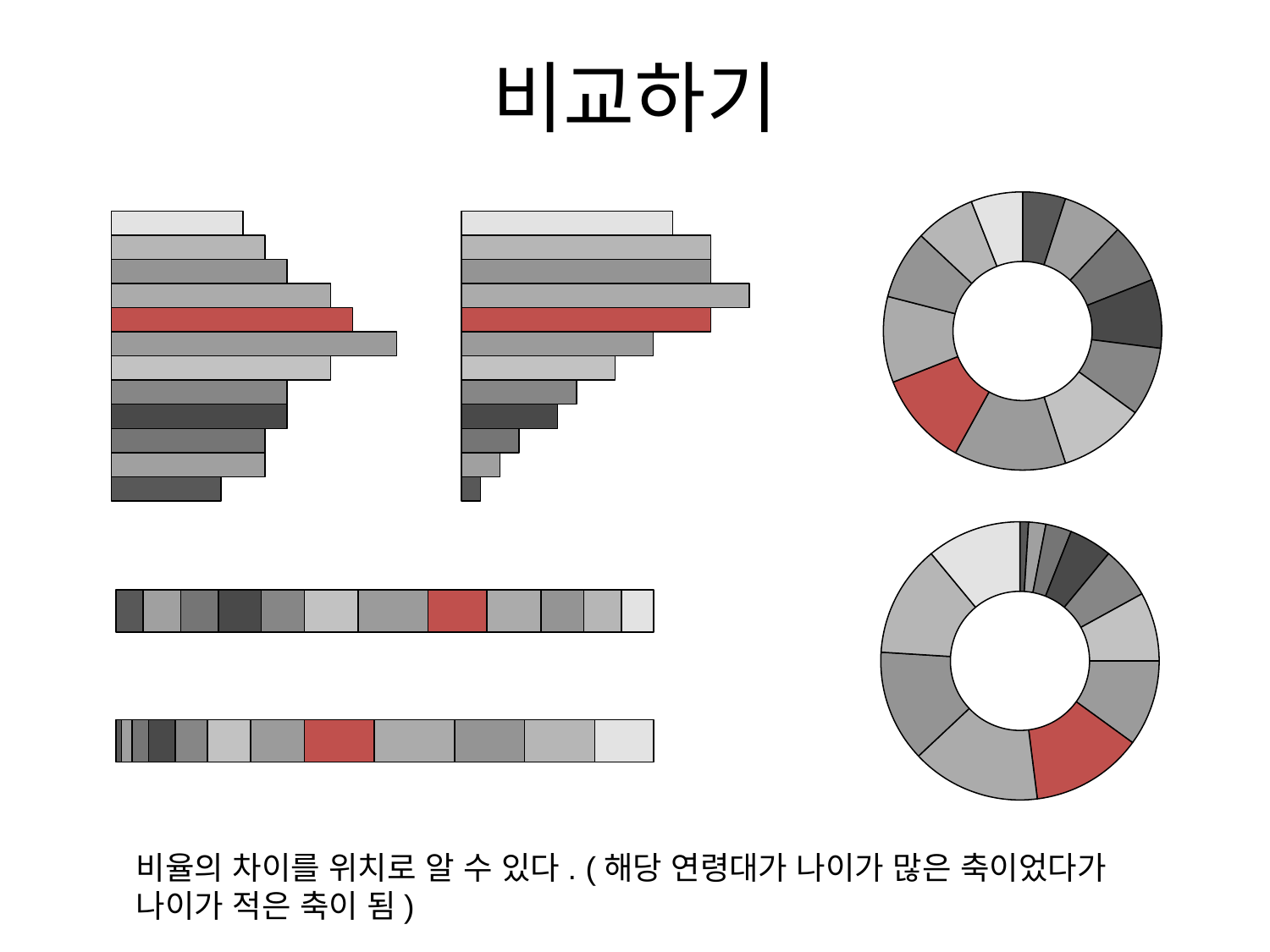

# 비교하기

### Chart

| Category | 열1 | 열2 | 열3 | 열4 | 열5 | 열6 | 열7 | 열8 | 열9 | 열10 | 열11 | 열12 |
|---|---|---|---|---|---|---|---|---|---|---|---|---|
| 항목 1 | 5.0 | 7.0 | 7.0 | 8.0 | 8.0 | 10.0 | 13.0 | 11.0 | 10.0 | 8.0 | 7.0 | 6.0 |

### Chart

| Category | 열1 | 열2 | 열3 | 열4 | 열5 | 열6 | 열7 | 열8 | 열9 | 열10 | 열11 | 열12 |
|---|---|---|---|---|---|---|---|---|---|---|---|---|
| 항목 1 | 1.0 | 2.0 | 3.0 | 5.0 | 6.0 | 8.0 | 10.0 | 13.0 | 15.0 | 13.0 | 13.0 | 11.0 |

### Chart

| Category | 판매 |
|---|---|
|  | 5.0 |
|  | 7.0 |
|  | 7.0 |
|  | 8.0 |
|  | 8.0 |
|  | 10.0 |
|  | 13.0 |
|  | 11.0 |
|  | 10.0 |
|  | 8.0 |
|  | 7.0 |
|  | 6.0 |

### Chart

| Category | 판매 |
|---|---|
|  | 1.0 |
|  | 2.0 |
|  | 3.0 |
|  | 5.0 |
|  | 6.0 |
|  | 8.0 |
|  | 10.0 |
|  | 13.0 |
|  | 15.0 |
|  | 13.0 |
|  | 13.0 |
|  | 11.0 |

### Chart

| Category | 5 | 10 | 15 | 20 | 25 | 30 | 35 | 40 | 45 | 50 | 55 | 60 |
|---|---|---|---|---|---|---|---|---|---|---|---|---|
| 항목 1 | 5.0 | 7.0 | 7.0 | 8.0 | 8.0 | 10.0 | 13.0 | 11.0 | 10.0 | 8.0 | 7.0 | 6.0 |

### Chart

| Category | 5 | 10 | 15 | 20 | 25 | 30 | 35 | 40 | 45 | 50 | 55 | 60 |
|---|---|---|---|---|---|---|---|---|---|---|---|---|
| 항목 1 | 1.0 | 2.0 | 3.0 | 5.0 | 6.0 | 8.0 | 10.0 | 13.0 | 15.0 | 13.0 | 13.0 | 11.0 |
비율의 차이를 위치로 알 수 있다. (해당 연령대가 나이가 많은 축이었다가 나이가 적은 축이 됨)